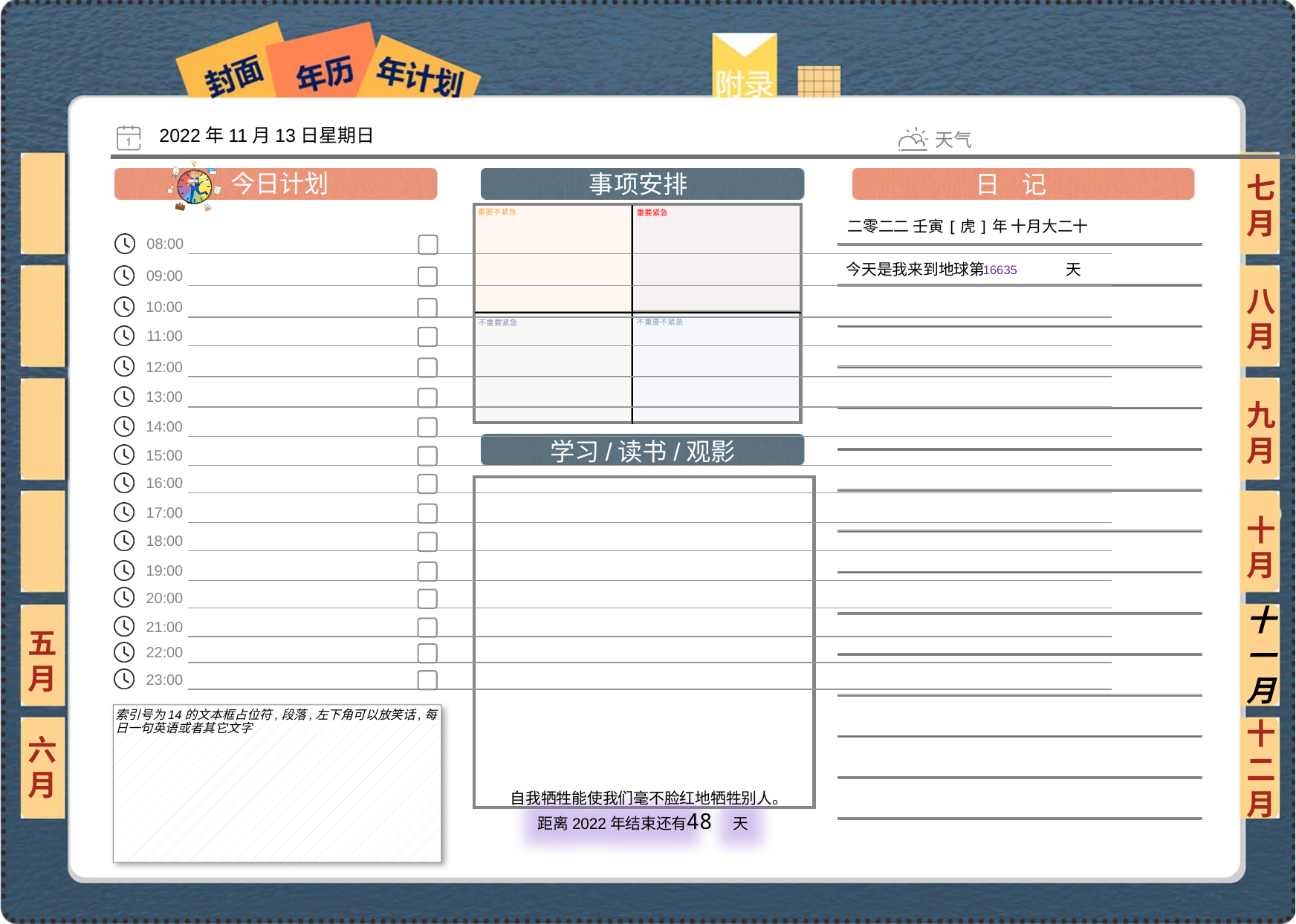

2022年11月13日星期日
七月
二零二二 壬寅[虎]年 十月大二十
16635
八月
九月
十月
十一月
五月
索引号为14的文本框占位符,段落,左下角可以放笑话,每日一句英语或者其它文字
六月
十二月
48
 自我牺牲能使我们毫不脸红地牺牲别人。